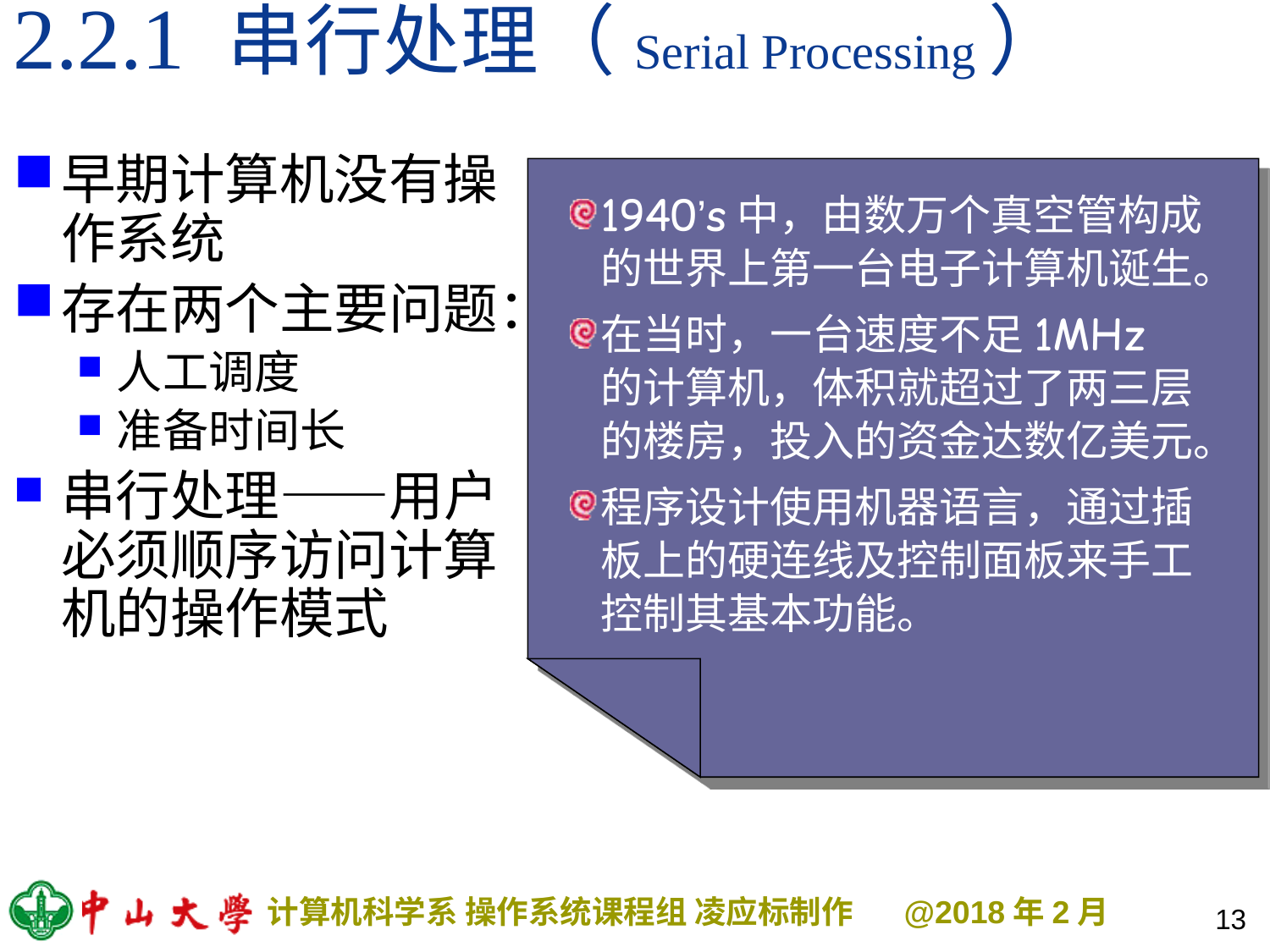

# 2.2.1 串行处理（Serial Processing）
早期计算机没有操作系统
存在两个主要问题：
人工调度
准备时间长
串行处理——用户必须顺序访问计算机的操作模式
1940’s中，由数万个真空管构成的世界上第一台电子计算机诞生。
在当时，一台速度不足1MHz 的计算机，体积就超过了两三层的楼房，投入的资金达数亿美元。
程序设计使用机器语言，通过插板上的硬连线及控制面板来手工控制其基本功能。
13